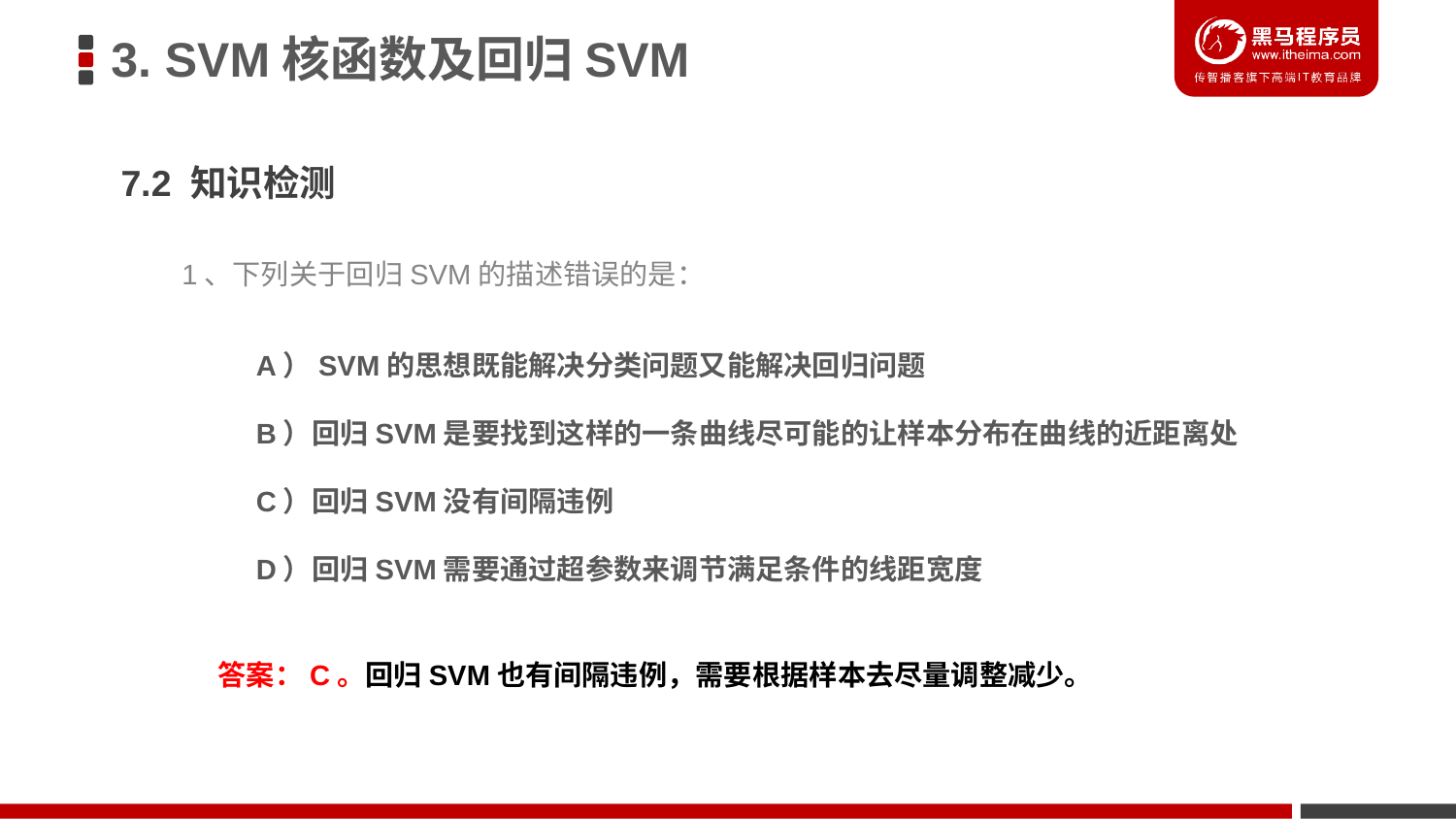

3. SVM核函数及回归SVM
7.2 知识检测
1、下列关于回归SVM的描述错误的是：
A）SVM的思想既能解决分类问题又能解决回归问题

B）回归SVM是要找到这样的一条曲线尽可能的让样本分布在曲线的近距离处

C）回归SVM没有间隔违例

D）回归SVM需要通过超参数来调节满足条件的线距宽度
答案：C。回归SVM也有间隔违例，需要根据样本去尽量调整减少。